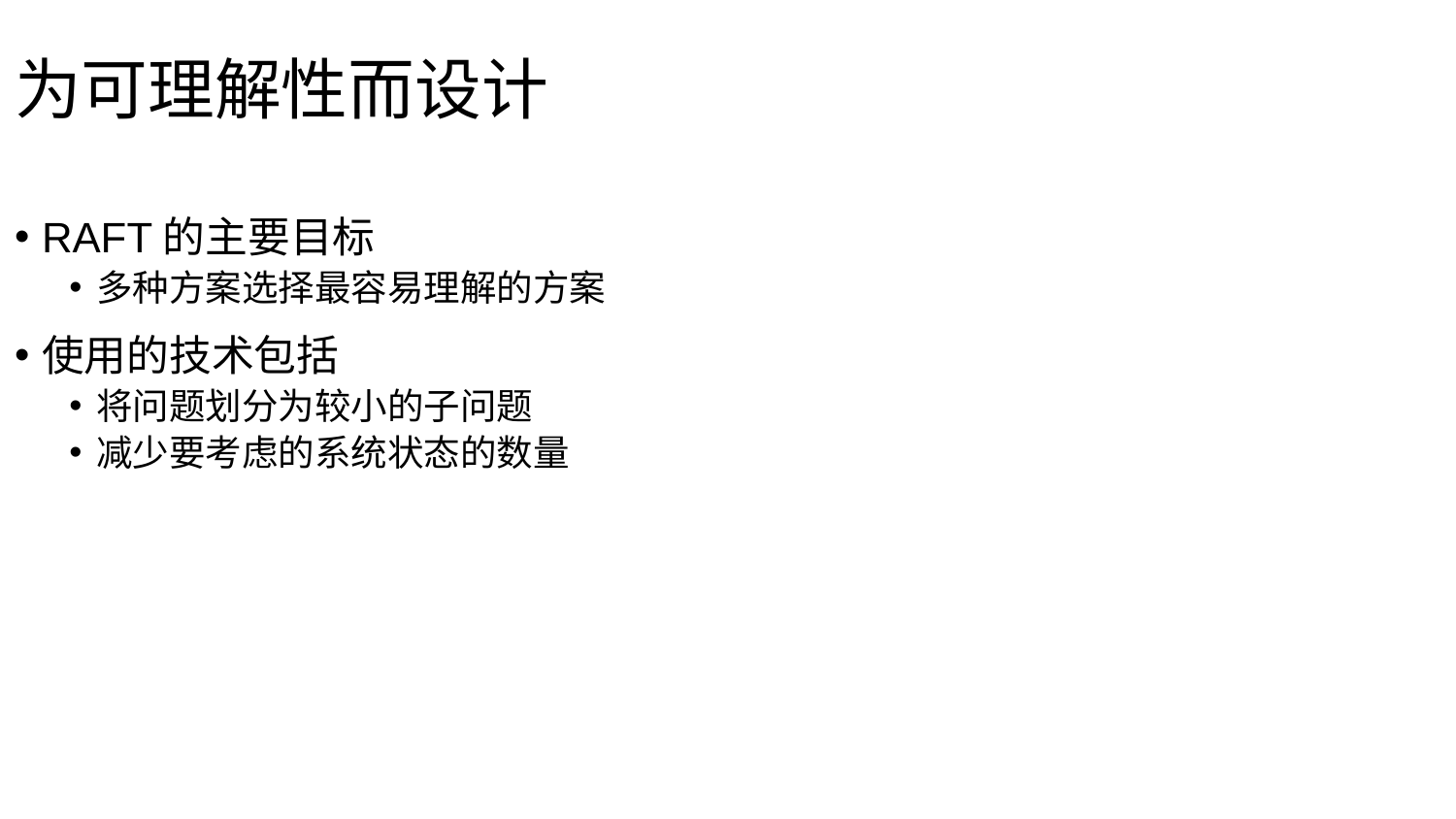

为可理解性而设计
RAFT的主要目标
多种方案选择最容易理解的方案
使用的技术包括
将问题划分为较小的子问题
减少要考虑的系统状态的数量